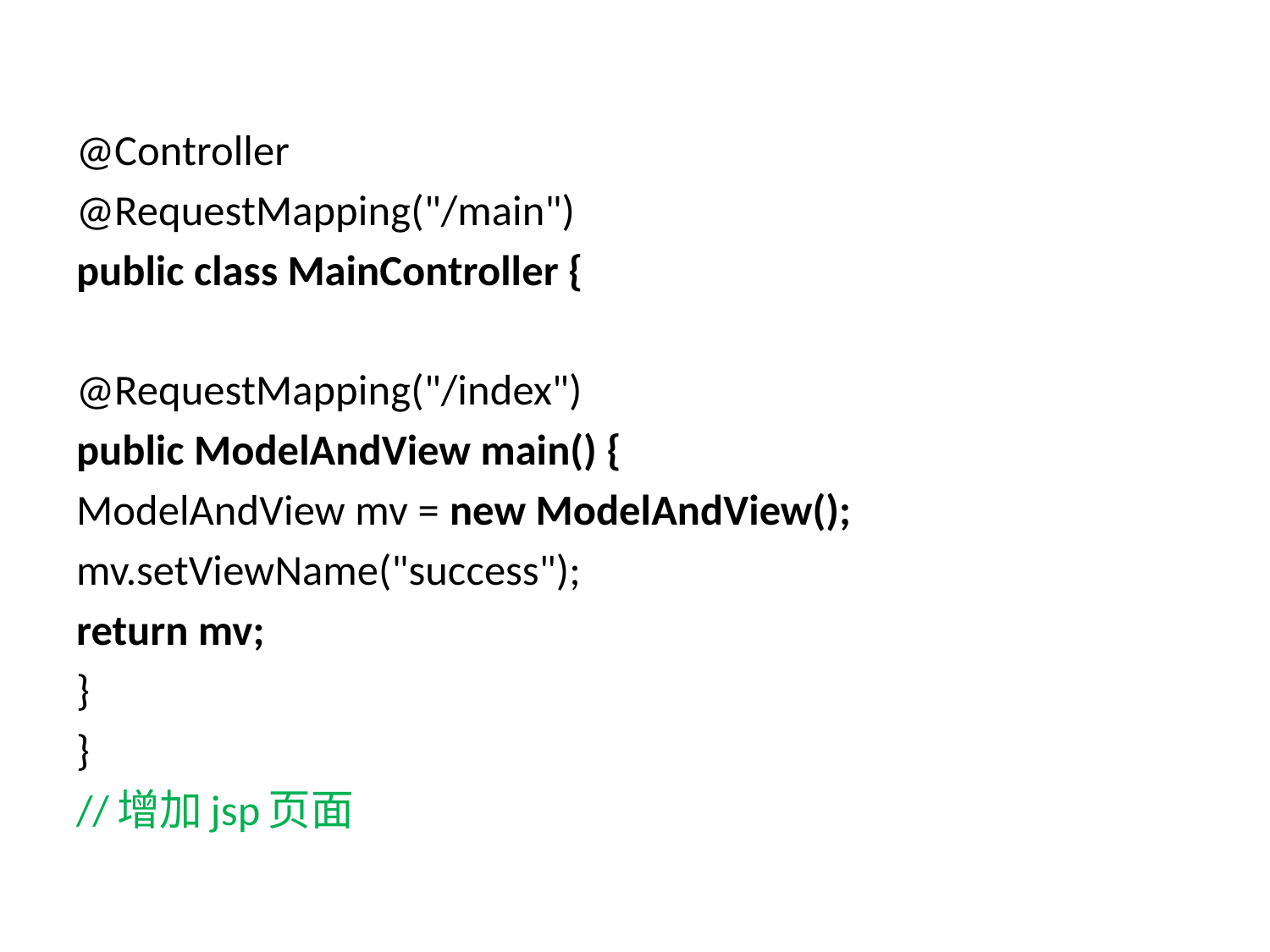

@Controller
@RequestMapping("/main")
public class MainController {

@RequestMapping("/index")
public ModelAndView main() {
ModelAndView mv = new ModelAndView();
mv.setViewName("success");
return mv;
}
}
//增加jsp页面